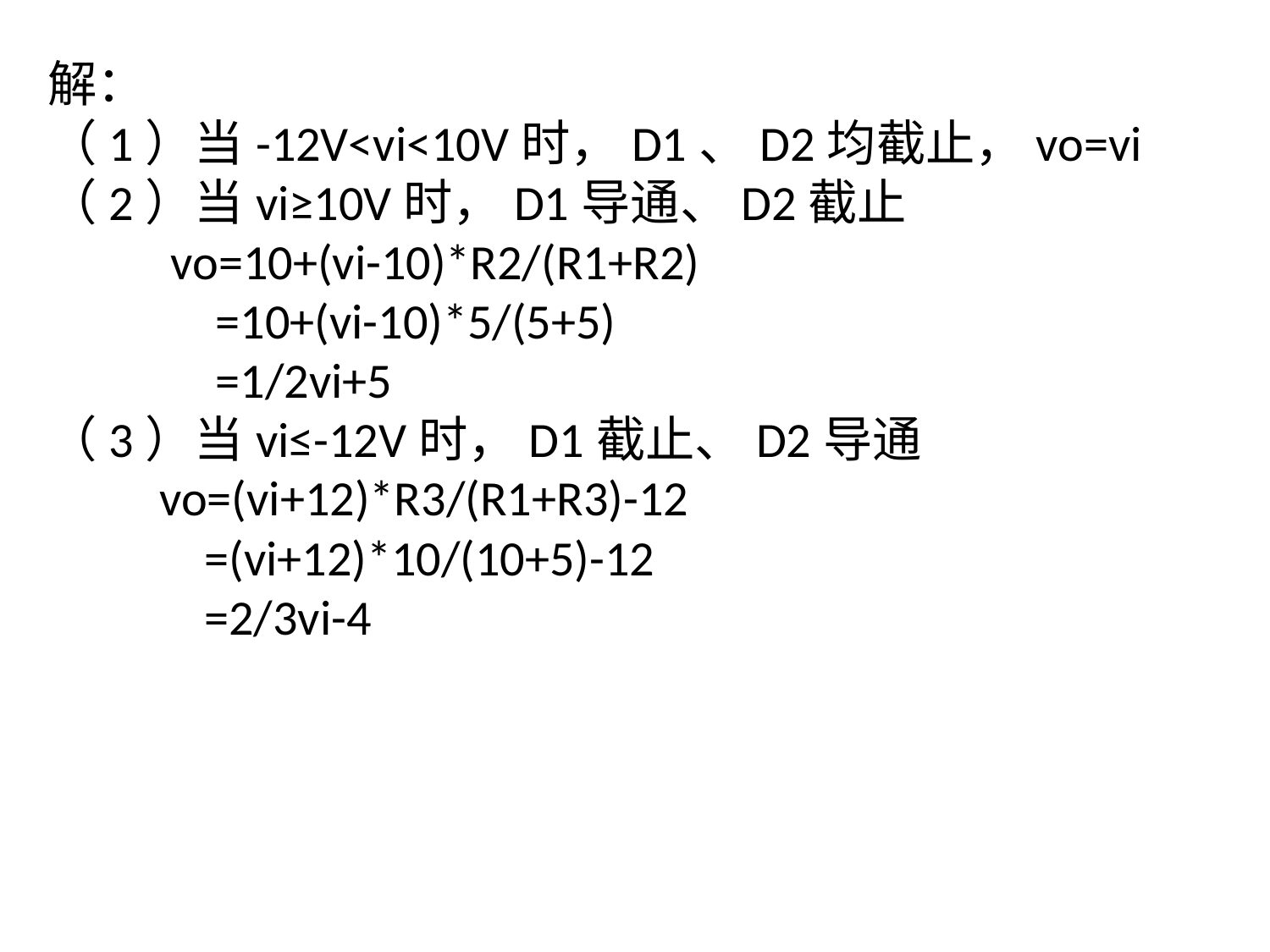

解：
（1）当-12V<vi<10V时，D1、D2均截止，vo=vi
（2）当vi≥10V时，D1导通、D2截止
           vo=10+(vi-10)*R2/(R1+R2)
               =10+(vi-10)*5/(5+5)
               =1/2vi+5
（3）当vi≤-12V时，D1截止、D2导通
          vo=(vi+12)*R3/(R1+R3)-12
              =(vi+12)*10/(10+5)-12
              =2/3vi-4